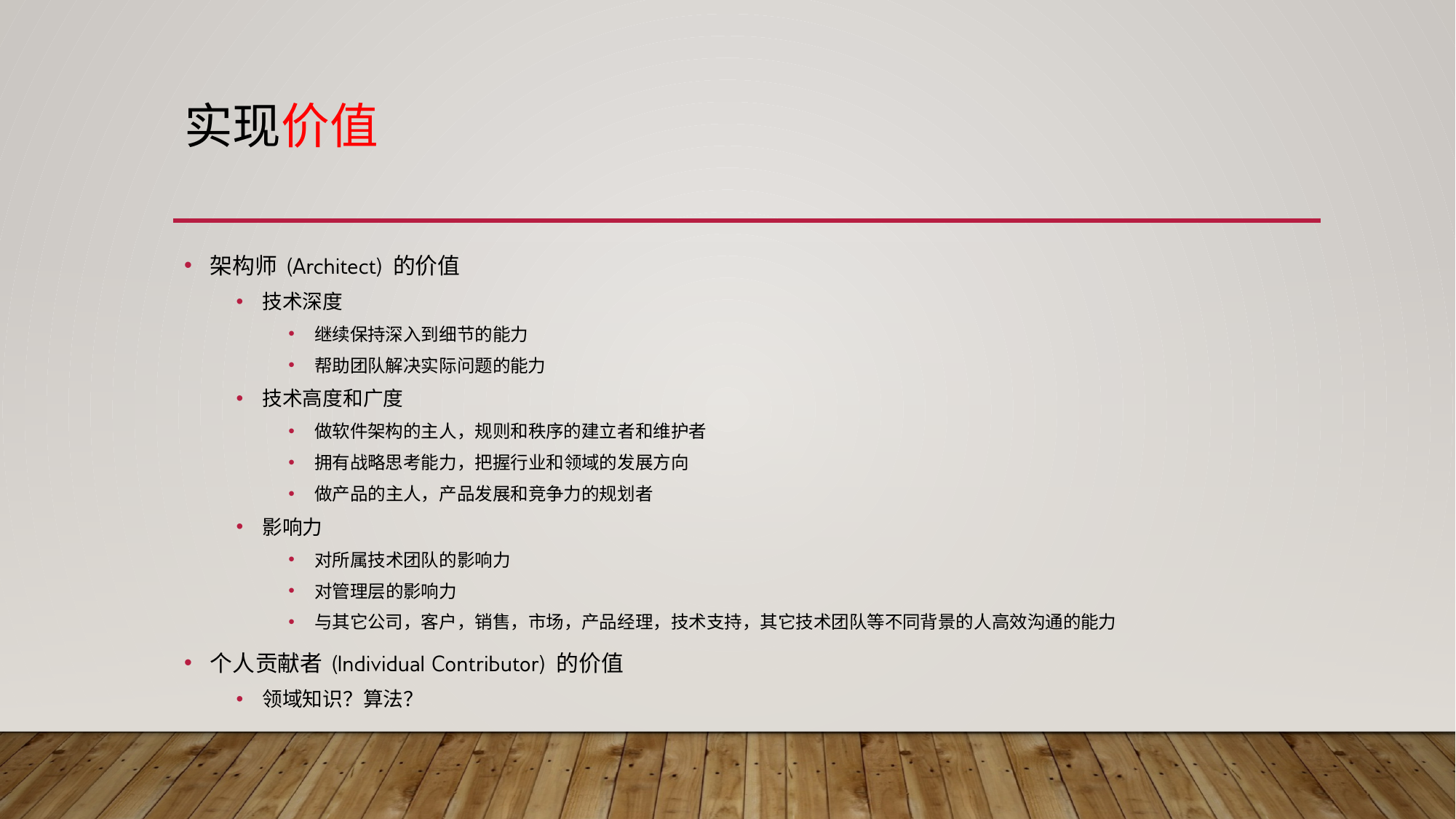

# 实现价值
架构师 (Architect) 的价值
技术深度
继续保持深入到细节的能力
帮助团队解决实际问题的能力
技术高度和广度
做软件架构的主人，规则和秩序的建立者和维护者
拥有战略思考能力，把握行业和领域的发展方向
做产品的主人，产品发展和竞争力的规划者
影响力
对所属技术团队的影响力
对管理层的影响力
与其它公司，客户，销售，市场，产品经理，技术支持，其它技术团队等不同背景的人高效沟通的能力
个人贡献者 (Individual Contributor) 的价值
领域知识？算法？